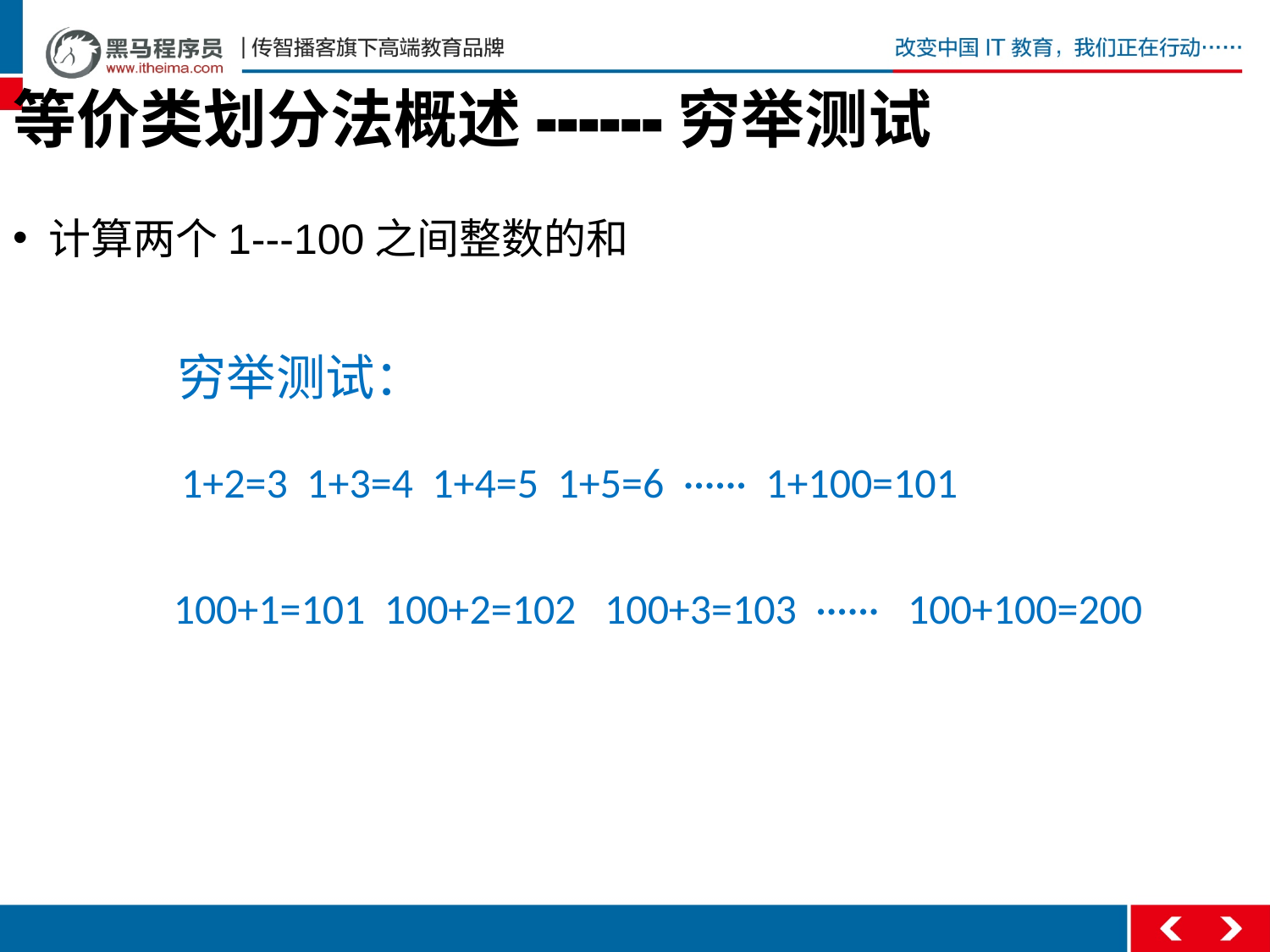

等价类划分法概述------穷举测试
计算两个1---100之间整数的和
穷举测试：
1+2=3  1+3=4  1+4=5  1+5=6  ······  1+100=101
100+1=101  100+2=102   100+3=103  ······   100+100=200